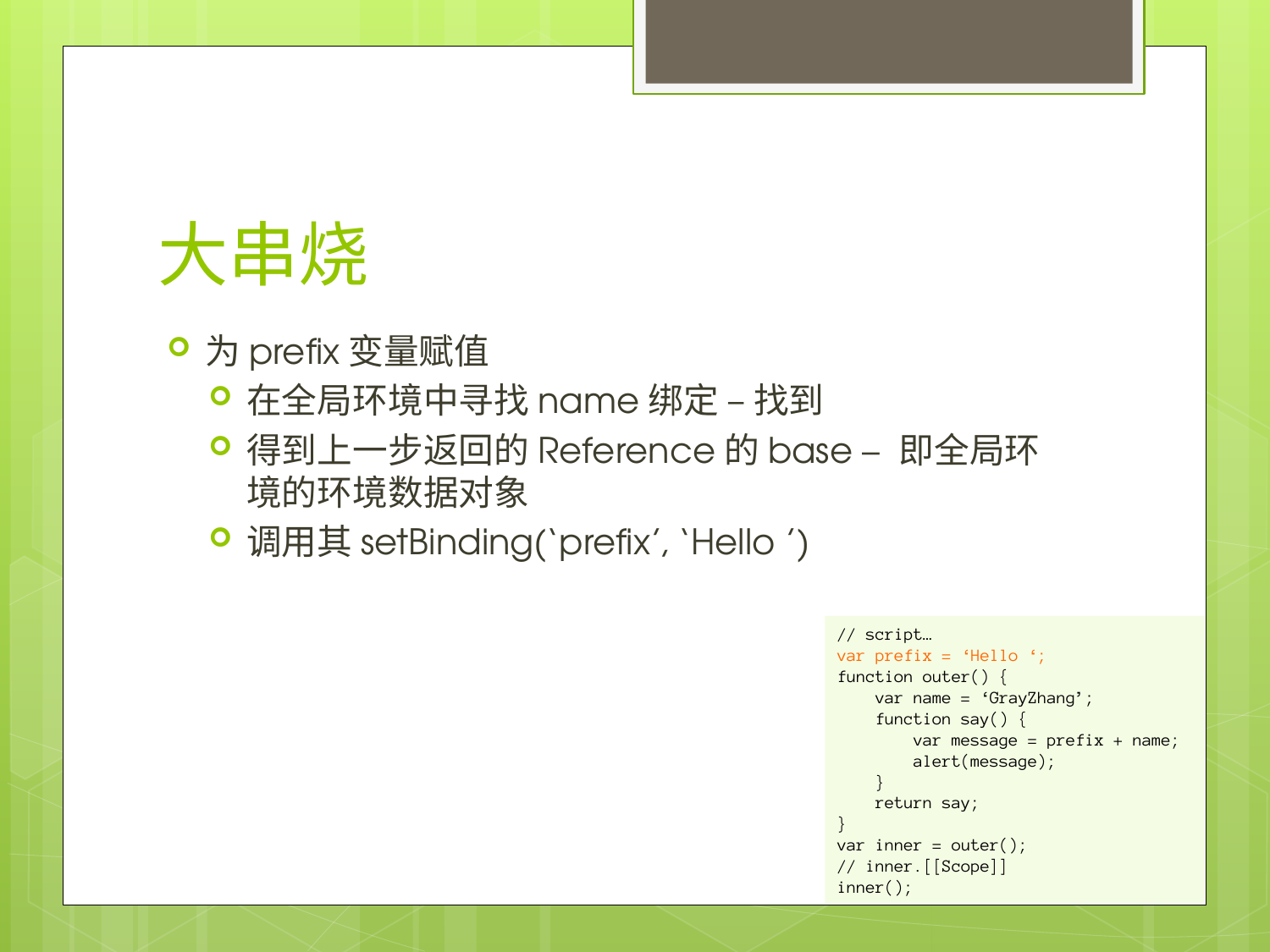

# 大串烧
为prefix变量赋值
在全局环境中寻找name绑定 – 找到
得到上一步返回的Reference的base – 即全局环境的环境数据对象
调用其setBinding(‘prefix’, ‘Hello ’)
// script…
var prefix = ‘Hello ‘;
function outer() {
    var name = ‘GrayZhang’;
    function say() {
        var message = prefix + name;
        alert(message);
    }
    return say;
}
var inner = outer();
// inner.[[Scope]]
inner();